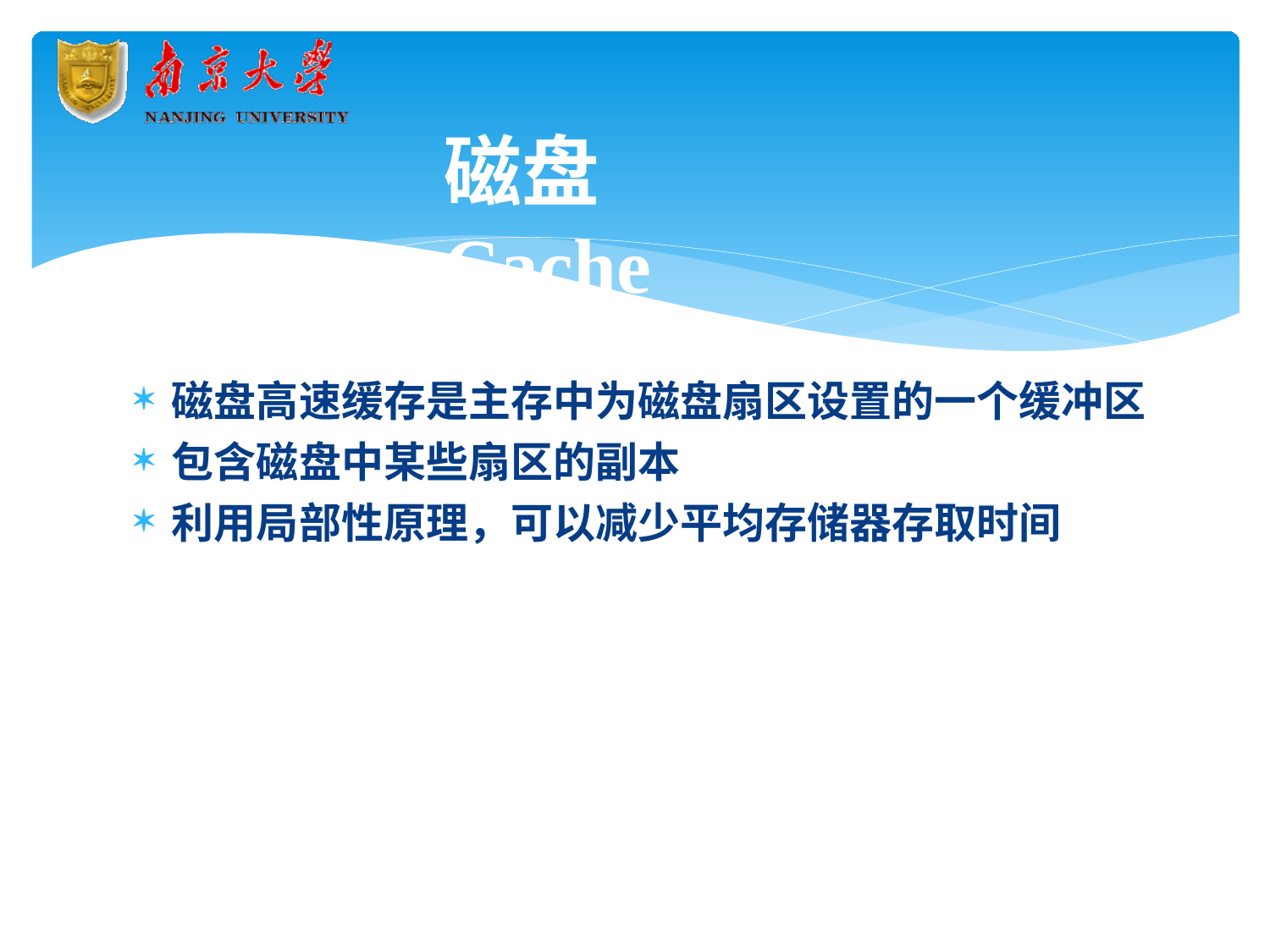

# 磁盘Cache
磁盘高速缓存是主存中为磁盘扇区设置的一个缓冲区
包含磁盘中某些扇区的副本
利用局部性原理，可以减少平均存储器存取时间